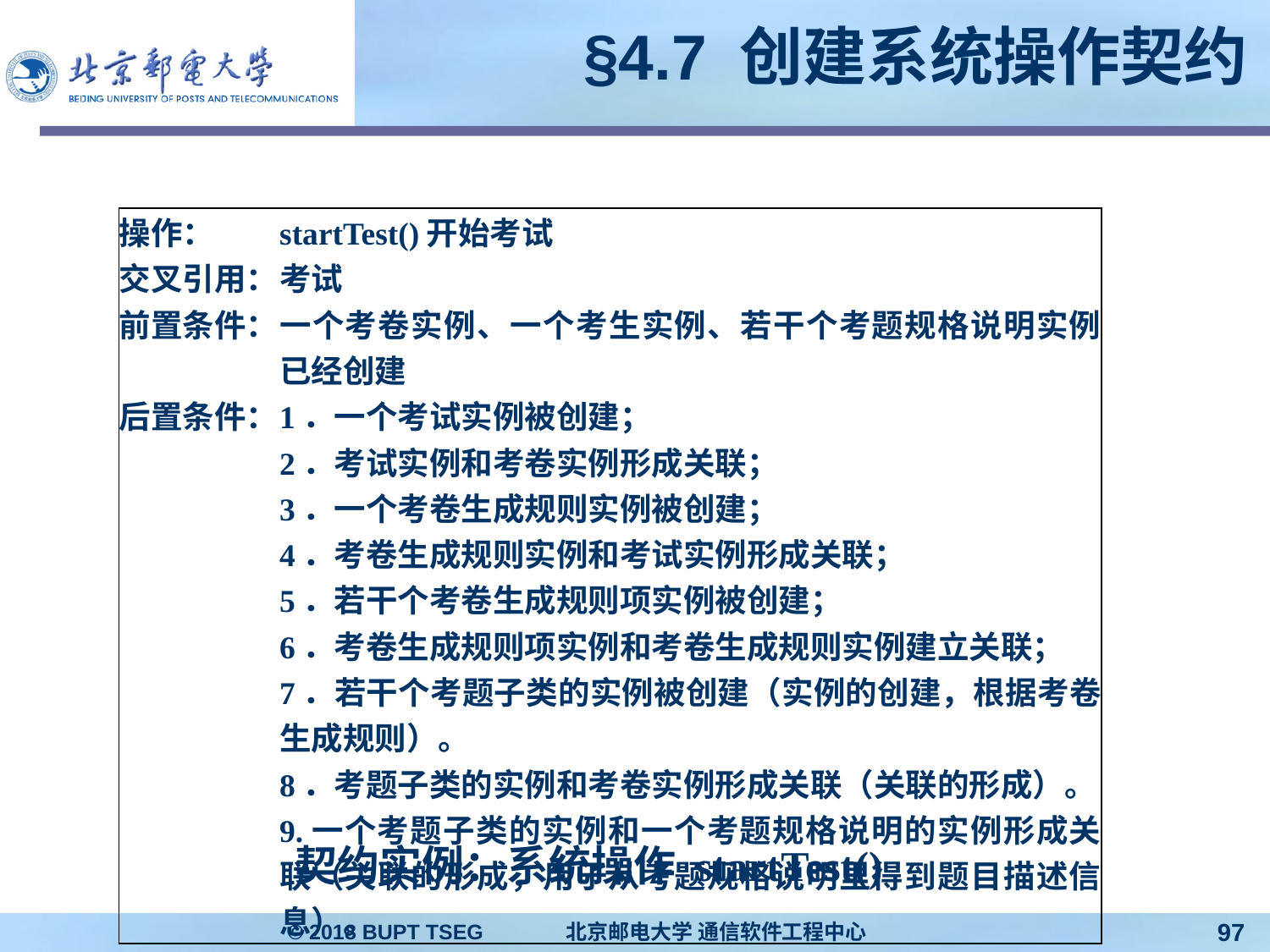

# §4.7 创建系统操作契约

| 操作： | startTest()开始考试 |
| --- | --- |
| 交叉引用： | 考试 |
| 前置条件： | 一个考卷实例、一个考生实例、若干个考题规格说明实例已经创建 |
| 后置条件： | 1．一个考试实例被创建； 2．考试实例和考卷实例形成关联； 3．一个考卷生成规则实例被创建； 4．考卷生成规则实例和考试实例形成关联； 5．若干个考卷生成规则项实例被创建； 6．考卷生成规则项实例和考卷生成规则实例建立关联； 7．若干个考题子类的实例被创建（实例的创建，根据考卷生成规则）。 8．考题子类的实例和考卷实例形成关联（关联的形成）。 9.一个考题子类的实例和一个考题规格说明的实例形成关联（关联的形成，用于从考题规格说明里得到题目描述信息）。 |
契约实例：系统操作 startTest()
© 2018 BUPT TSEG             北京邮电大学 通信软件工程中心